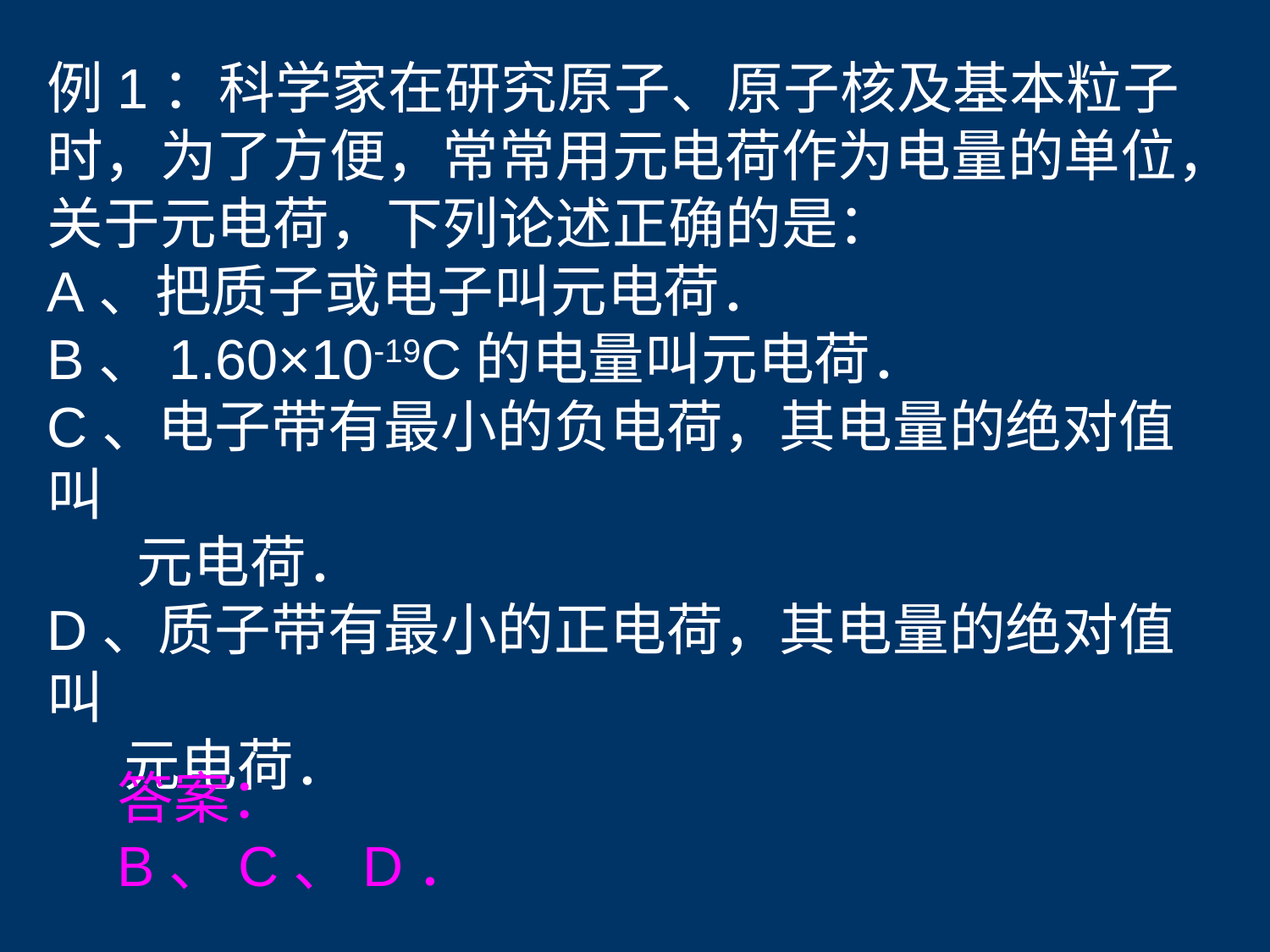

例1：科学家在研究原子、原子核及基本粒子时，为了方便，常常用元电荷作为电量的单位，关于元电荷，下列论述正确的是：
A、把质子或电子叫元电荷．
B、1.60×10-19C的电量叫元电荷．
C、电子带有最小的负电荷，其电量的绝对值叫
      元电荷．
D、质子带有最小的正电荷，其电量的绝对值叫
     元电荷．
答案：B、C、D．